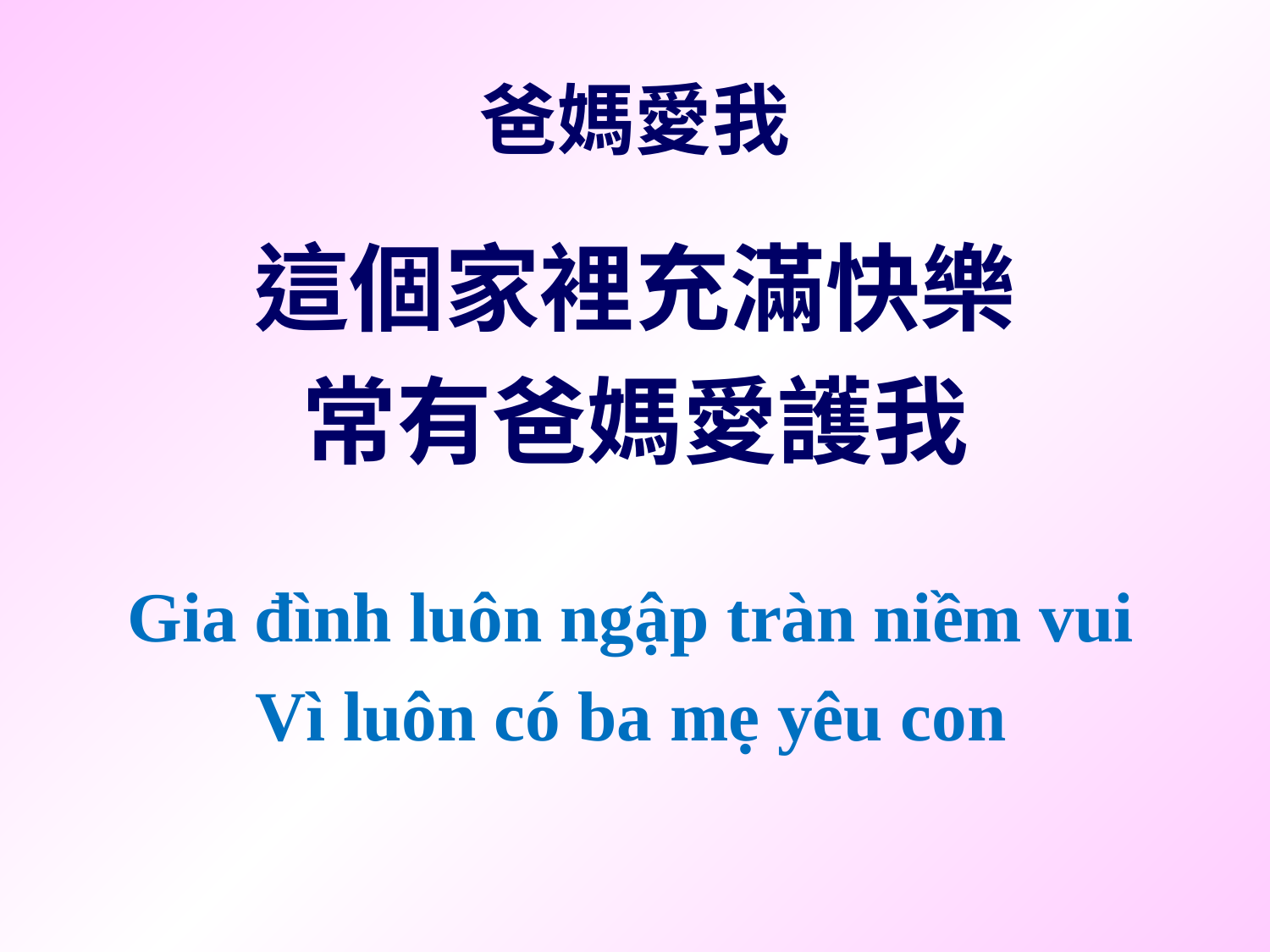

# 爸媽愛我
這個家裡充滿快樂
常有爸媽愛護我
Gia đình luôn ngập tràn niềm vui
Vì luôn có ba mẹ yêu con